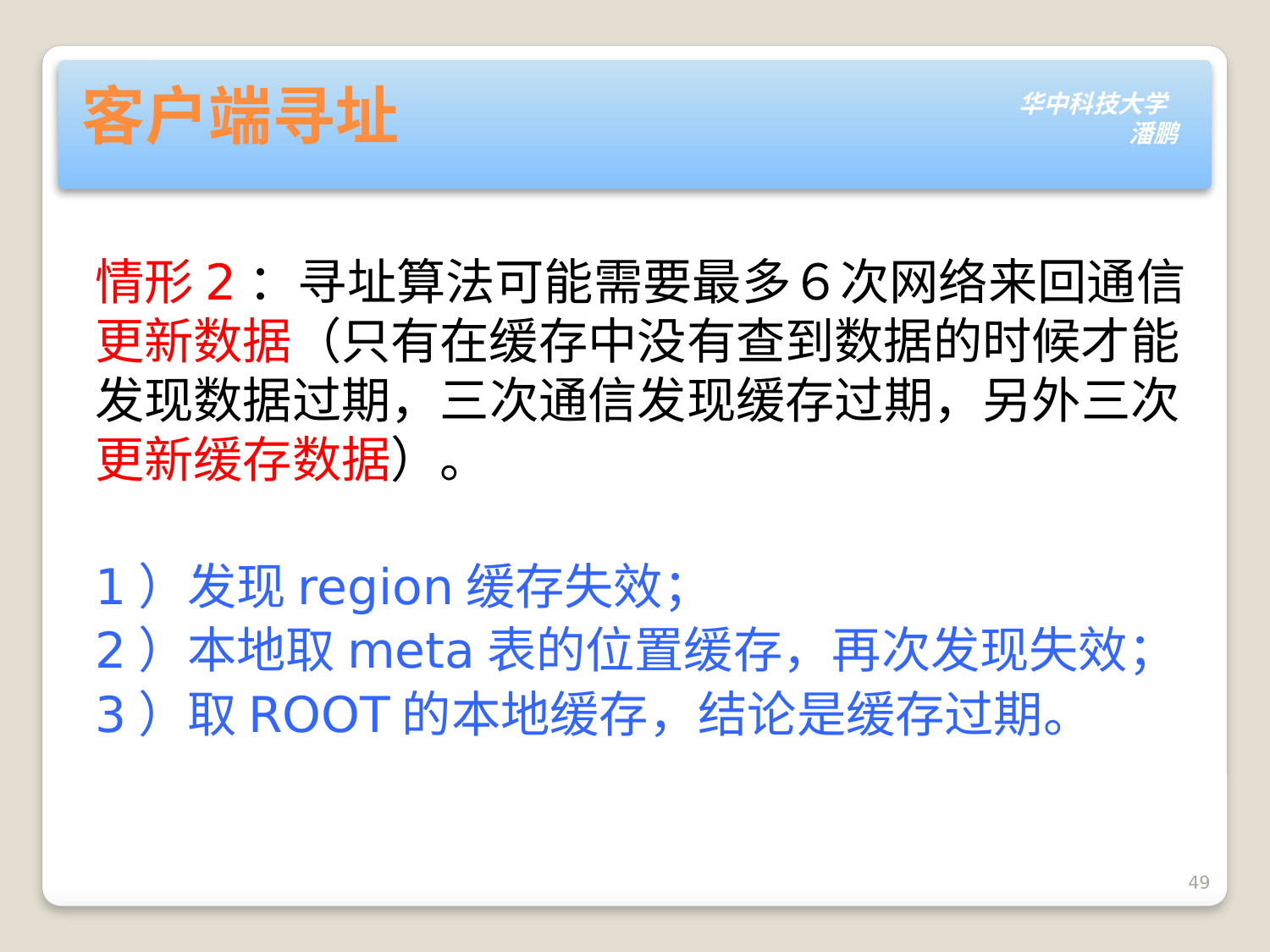

# 客户端寻址
情形2：寻址算法可能需要最多６次网络来回通信更新数据（只有在缓存中没有查到数据的时候才能发现数据过期，三次通信发现缓存过期，另外三次更新缓存数据）。

1）发现region缓存失效；
2）本地取meta表的位置缓存，再次发现失效；
3）取ROOT的本地缓存，结论是缓存过期。
49